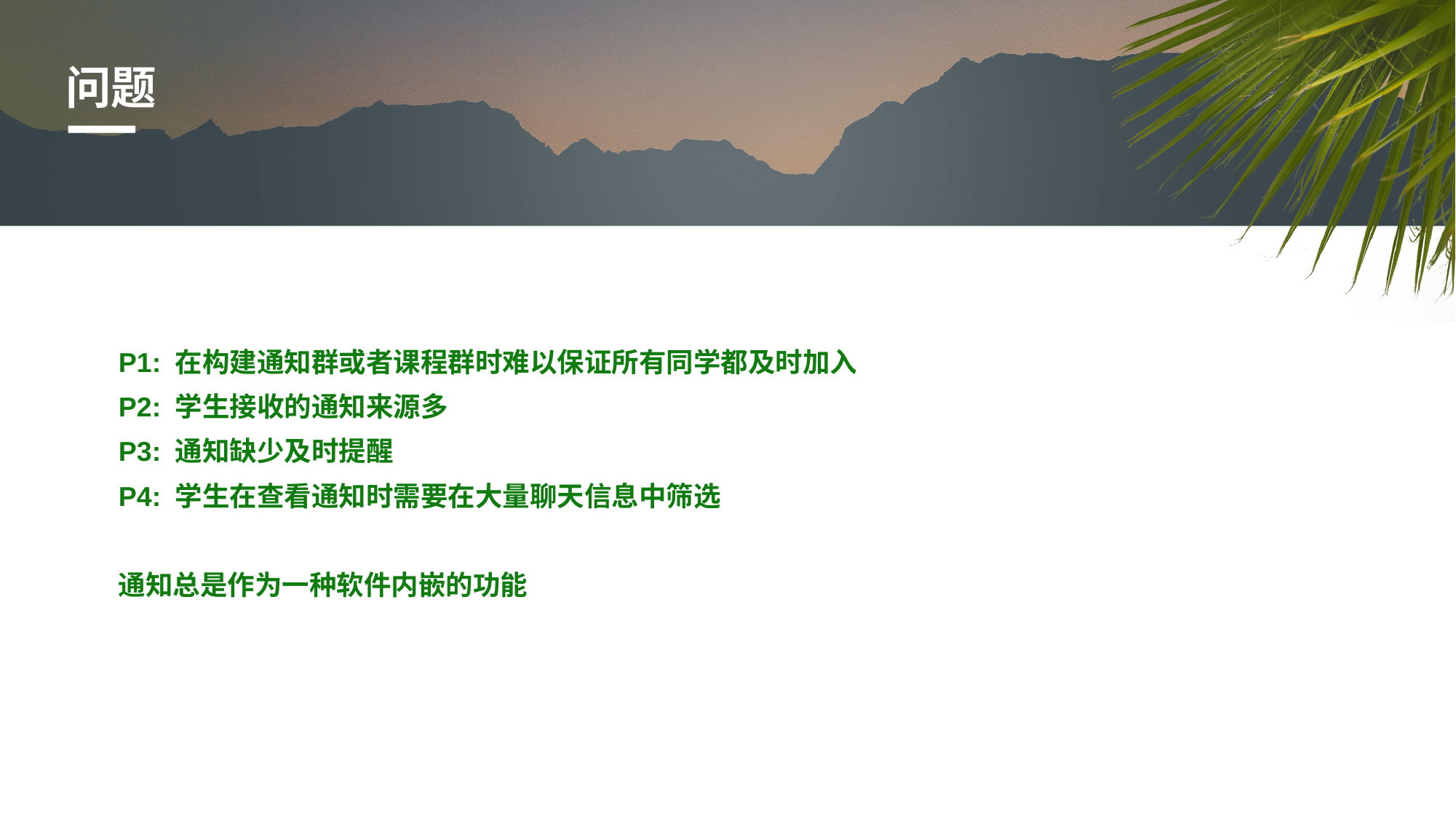

# 问题
P1: 在构建通知群或者课程群时难以保证所有同学都及时加入
P2: 学生接收的通知来源多
P3: 通知缺少及时提醒
P4: 学生在查看通知时需要在大量聊天信息中筛选

通知总是作为一种软件内嵌的功能